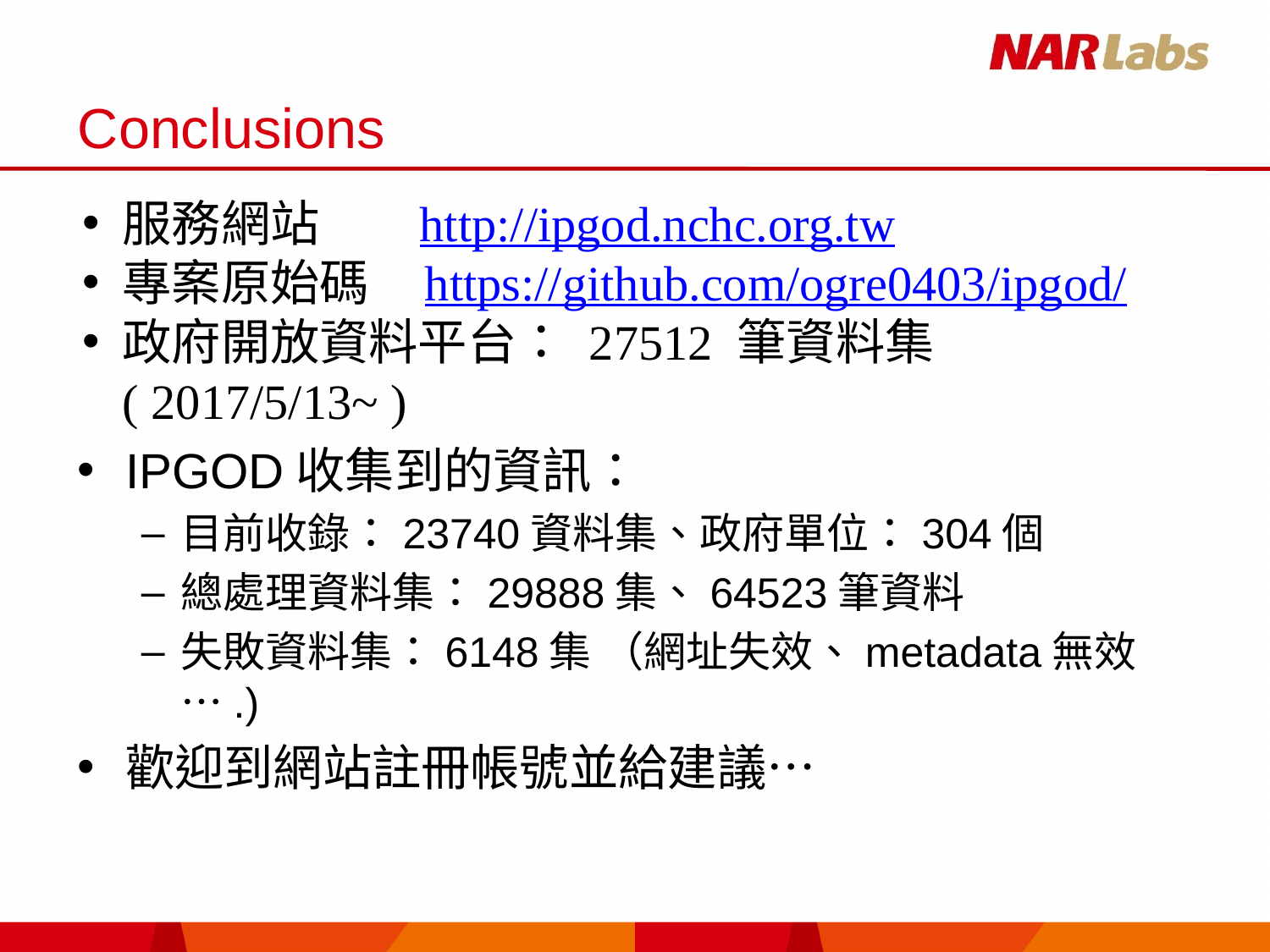

# Conclusions
服務網站        http://ipgod.nchc.org.tw
專案原始碼    https://github.com/ogre0403/ipgod/
政府開放資料平台： 27512 筆資料集 ( 2017/5/13~ )
IPGOD收集到的資訊：
目前收錄：23740資料集、政府單位：304個
總處理資料集：29888集、64523筆資料
失敗資料集：6148集 （網址失效、metadata無效….)
歡迎到網站註冊帳號並給建議…